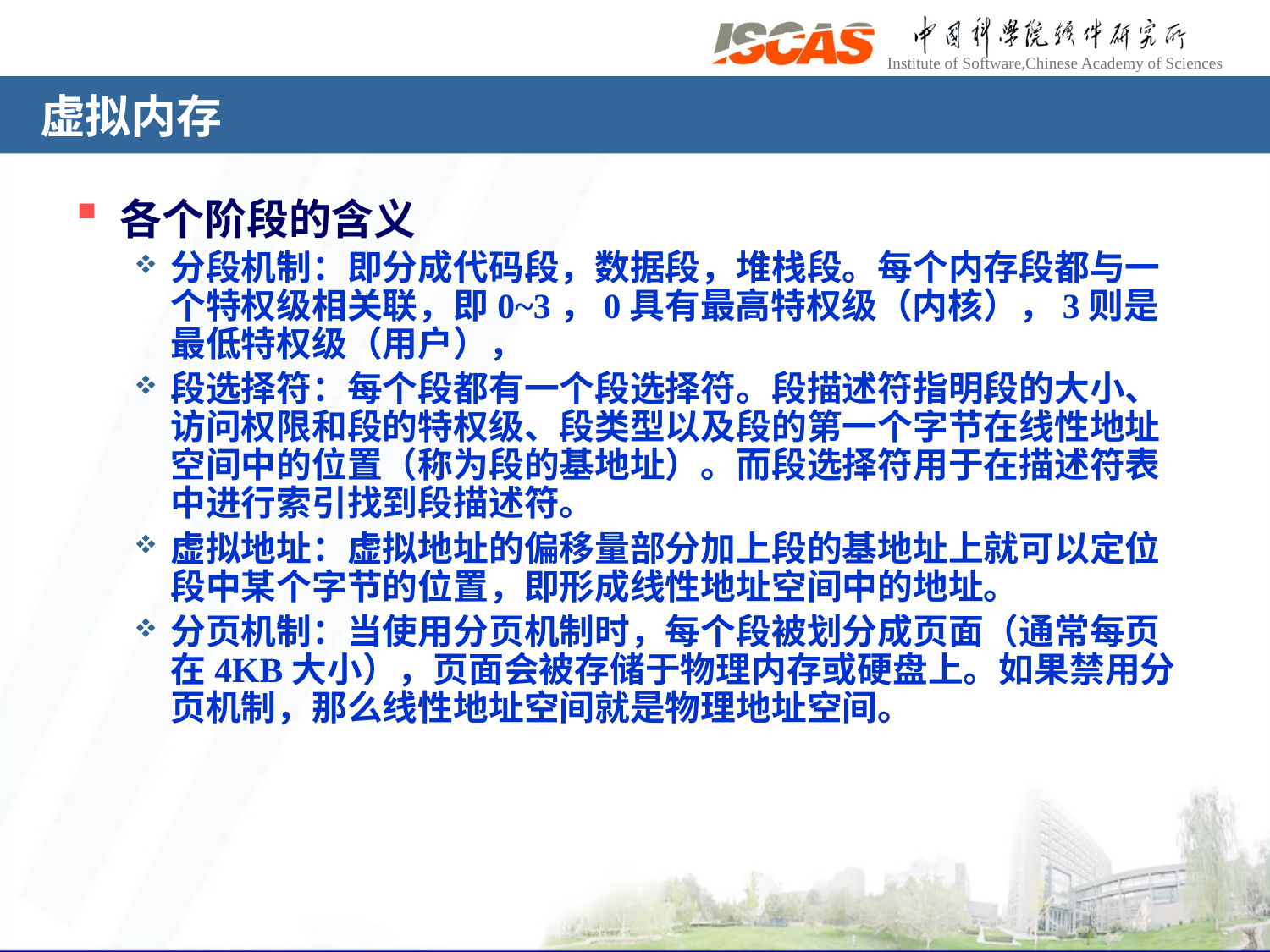

# 虚拟内存
各个阶段的含义
分段机制：即分成代码段，数据段，堆栈段。每个内存段都与一个特权级相关联，即0~3，0具有最高特权级（内核），3则是最低特权级（用户），
段选择符：每个段都有一个段选择符。段描述符指明段的大小、访问权限和段的特权级、段类型以及段的第一个字节在线性地址空间中的位置（称为段的基地址）。而段选择符用于在描述符表中进行索引找到段描述符。
虚拟地址：虚拟地址的偏移量部分加上段的基地址上就可以定位段中某个字节的位置，即形成线性地址空间中的地址。
分页机制：当使用分页机制时，每个段被划分成页面（通常每页在4KB大小），页面会被存储于物理内存或硬盘上。如果禁用分页机制，那么线性地址空间就是物理地址空间。